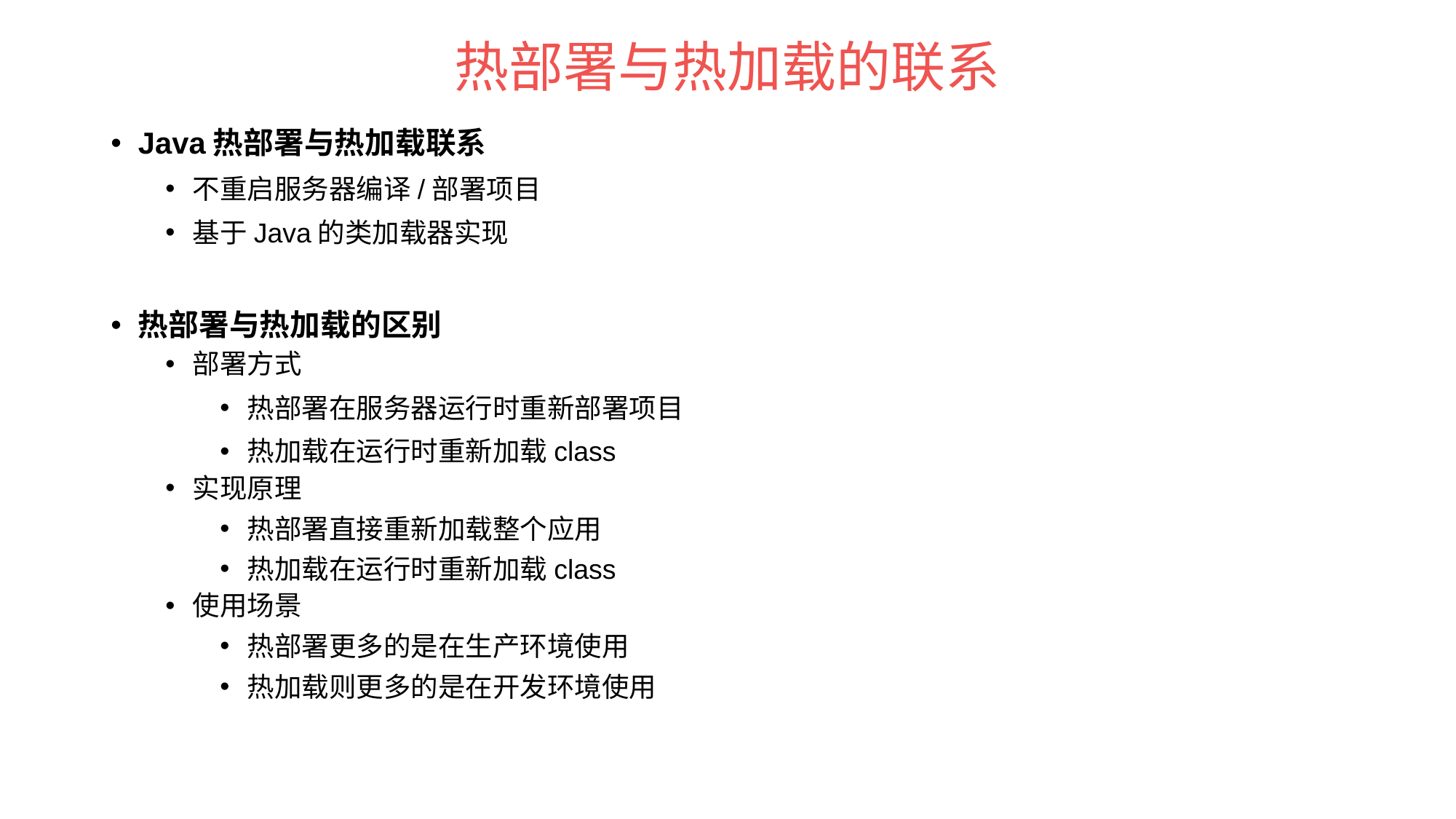

# 热部署与热加载的联系
Java热部署与热加载联系
不重启服务器编译/部署项目
基于Java的类加载器实现

热部署与热加载的区别
部署方式
热部署在服务器运行时重新部署项目
热加载在运行时重新加载class
实现原理
热部署直接重新加载整个应用
热加载在运行时重新加载class
使用场景
热部署更多的是在生产环境使用
热加载则更多的是在开发环境使用